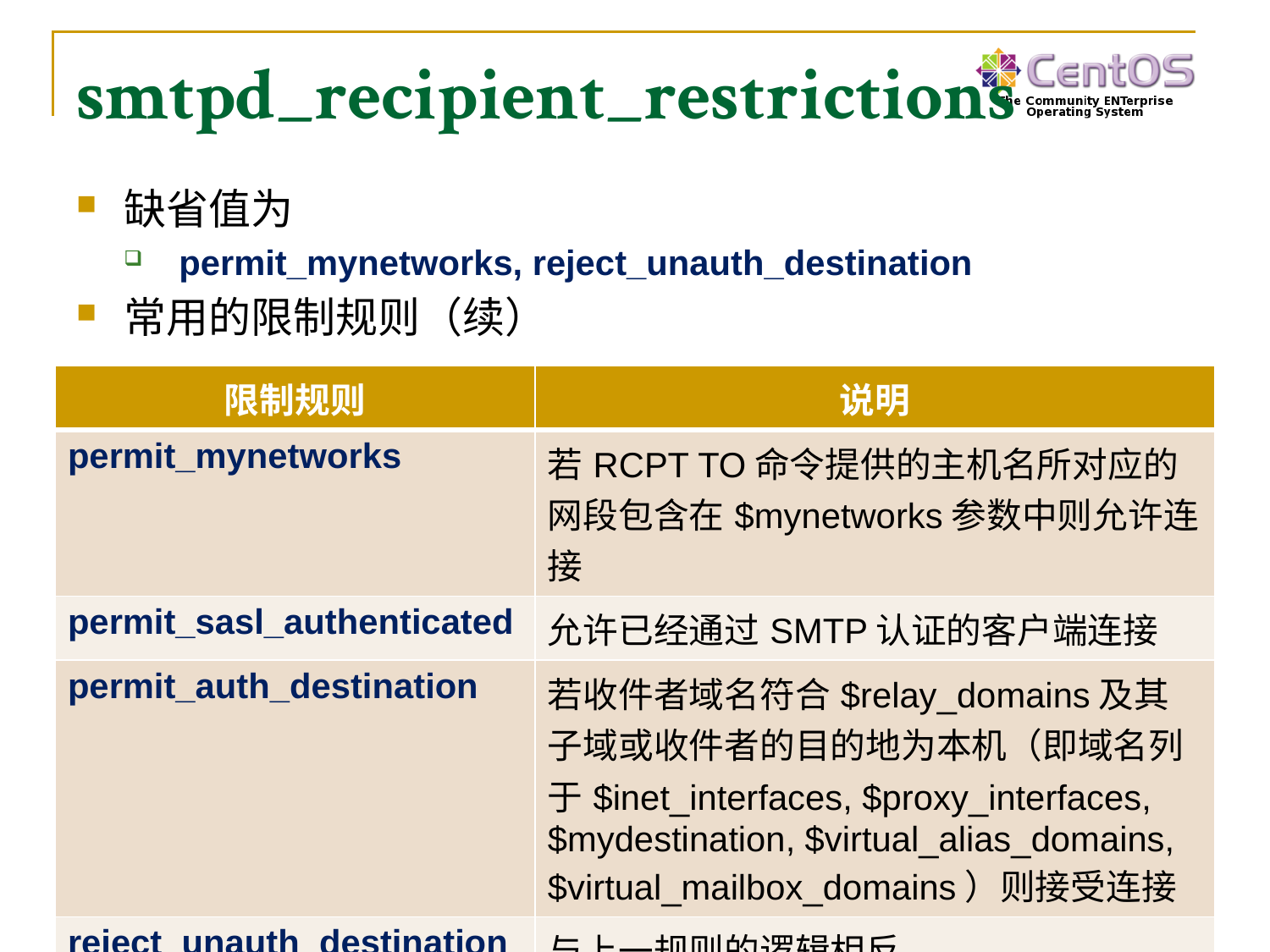

# smtpd_recipient_restrictions
缺省值为
 permit_mynetworks, reject_unauth_destination
常用的限制规则（续）
| 限制规则 | 说明 |
| --- | --- |
| permit\_mynetworks | 若RCPT TO命令提供的主机名所对应的网段包含在$mynetworks参数中则允许连接 |
| permit\_sasl\_authenticated | 允许已经通过SMTP认证的客户端连接 |
| permit\_auth\_destination | 若收件者域名符合$relay\_domains及其子域或收件者的目的地为本机（即域名列于$inet\_interfaces, $proxy\_interfaces, $mydestination, $virtual\_alias\_domains, $virtual\_mailbox\_domains）则接受连接 |
| reject\_unauth\_destination | 与上一规则的逻辑相反 |
梁如军（linuxbooks@126.com）
Creative Commons License（BY-NC-SA）
2016年7月14日
93